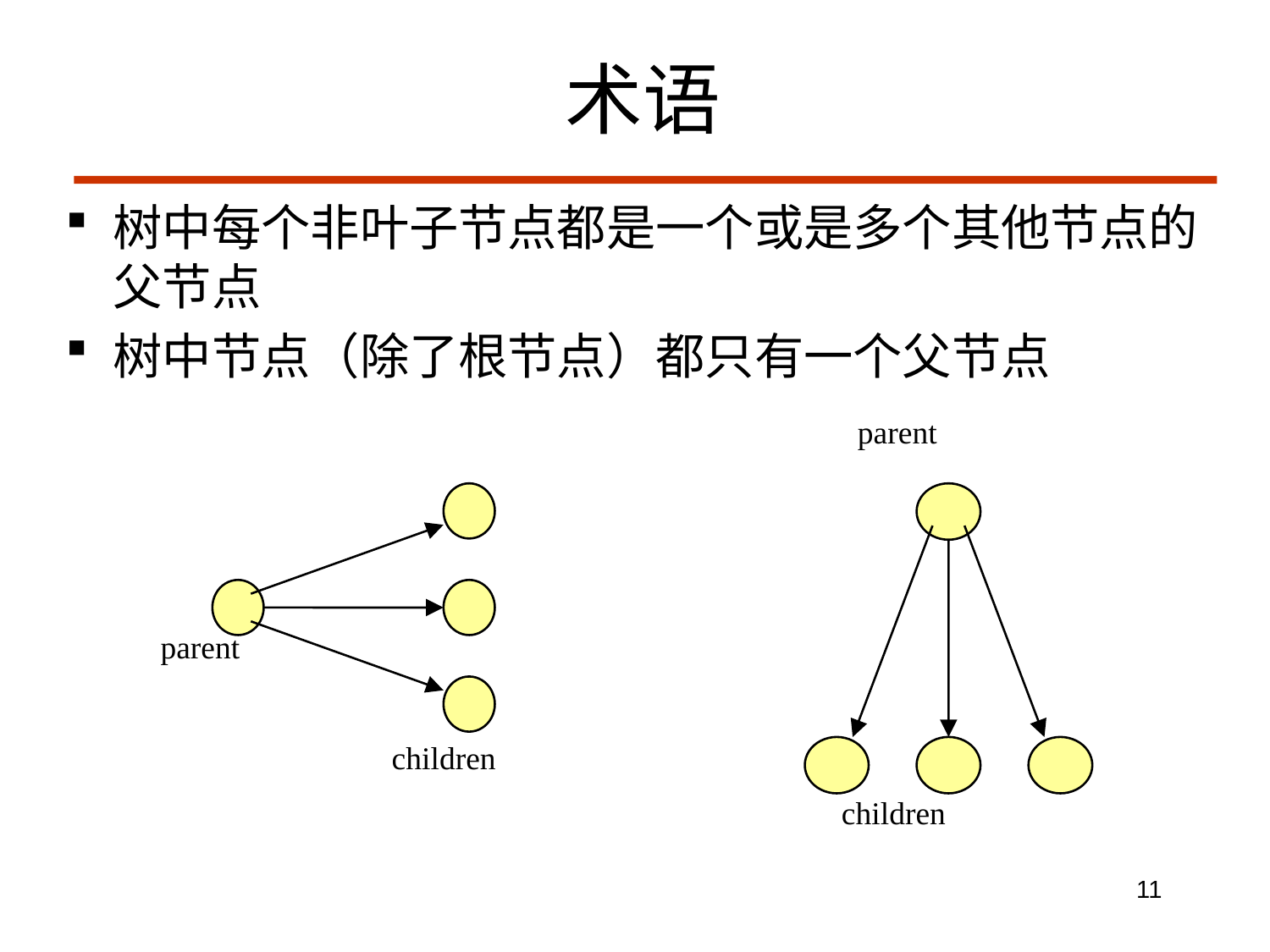

# 术语
树中每个非叶子节点都是一个或是多个其他节点的父节点
树中节点（除了根节点）都只有一个父节点
parent

children

parent

children
11